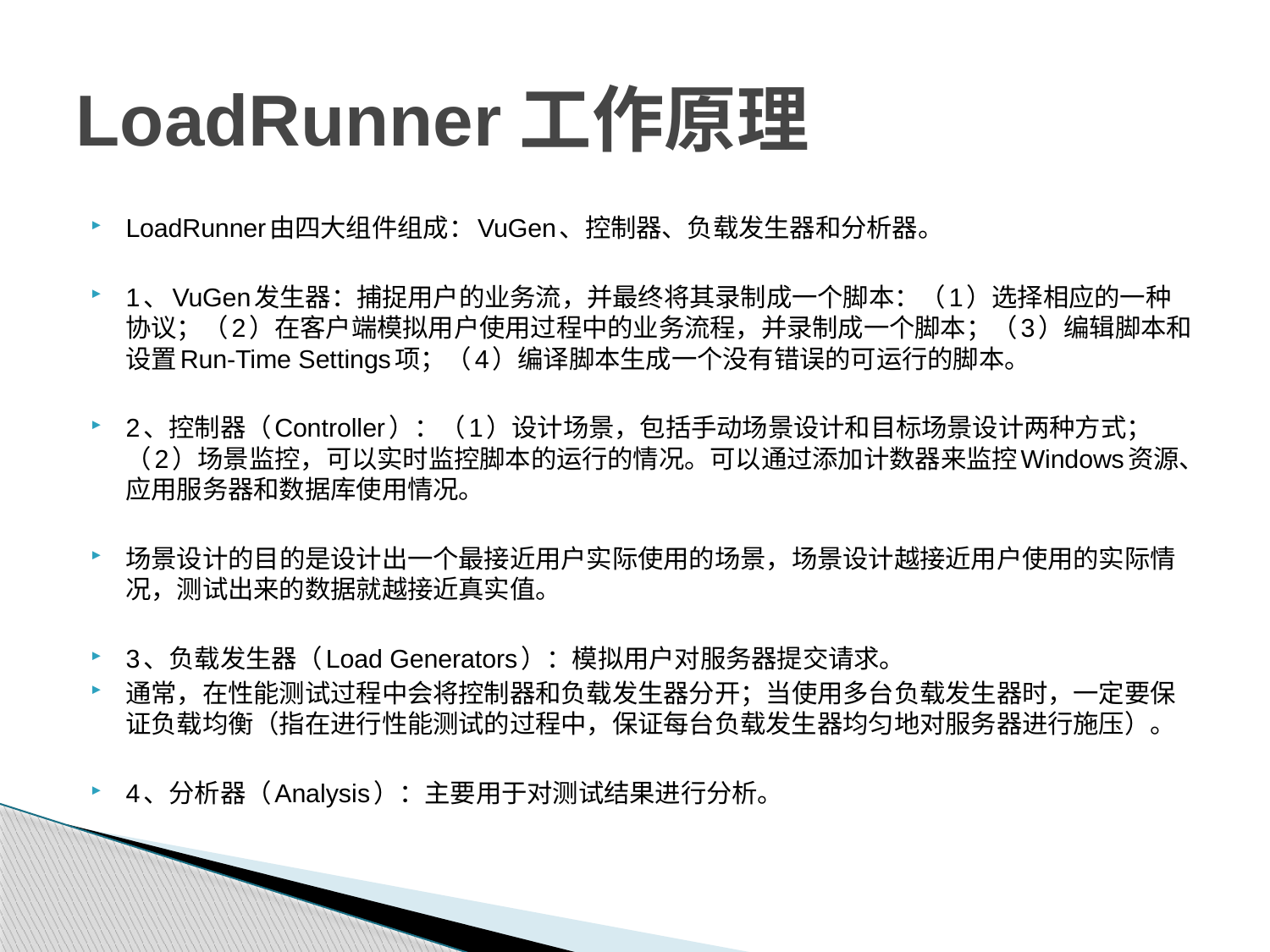

# LoadRunner工作原理
LoadRunner由四大组件组成：VuGen、控制器、负载发生器和分析器。

1、VuGen发生器：捕捉用户的业务流，并最终将其录制成一个脚本：（1）选择相应的一种协议；（2）在客户端模拟用户使用过程中的业务流程，并录制成一个脚本；（3）编辑脚本和设置Run-Time Settings项；（4）编译脚本生成一个没有错误的可运行的脚本。

2、控制器（Controller）：（1）设计场景，包括手动场景设计和目标场景设计两种方式；（2）场景监控，可以实时监控脚本的运行的情况。可以通过添加计数器来监控Windows资源、应用服务器和数据库使用情况。

场景设计的目的是设计出一个最接近用户实际使用的场景，场景设计越接近用户使用的实际情况，测试出来的数据就越接近真实值。

3、负载发生器（Load Generators）：模拟用户对服务器提交请求。
通常，在性能测试过程中会将控制器和负载发生器分开；当使用多台负载发生器时，一定要保证负载均衡（指在进行性能测试的过程中，保证每台负载发生器均匀地对服务器进行施压）。

4、分析器（Analysis）：主要用于对测试结果进行分析。